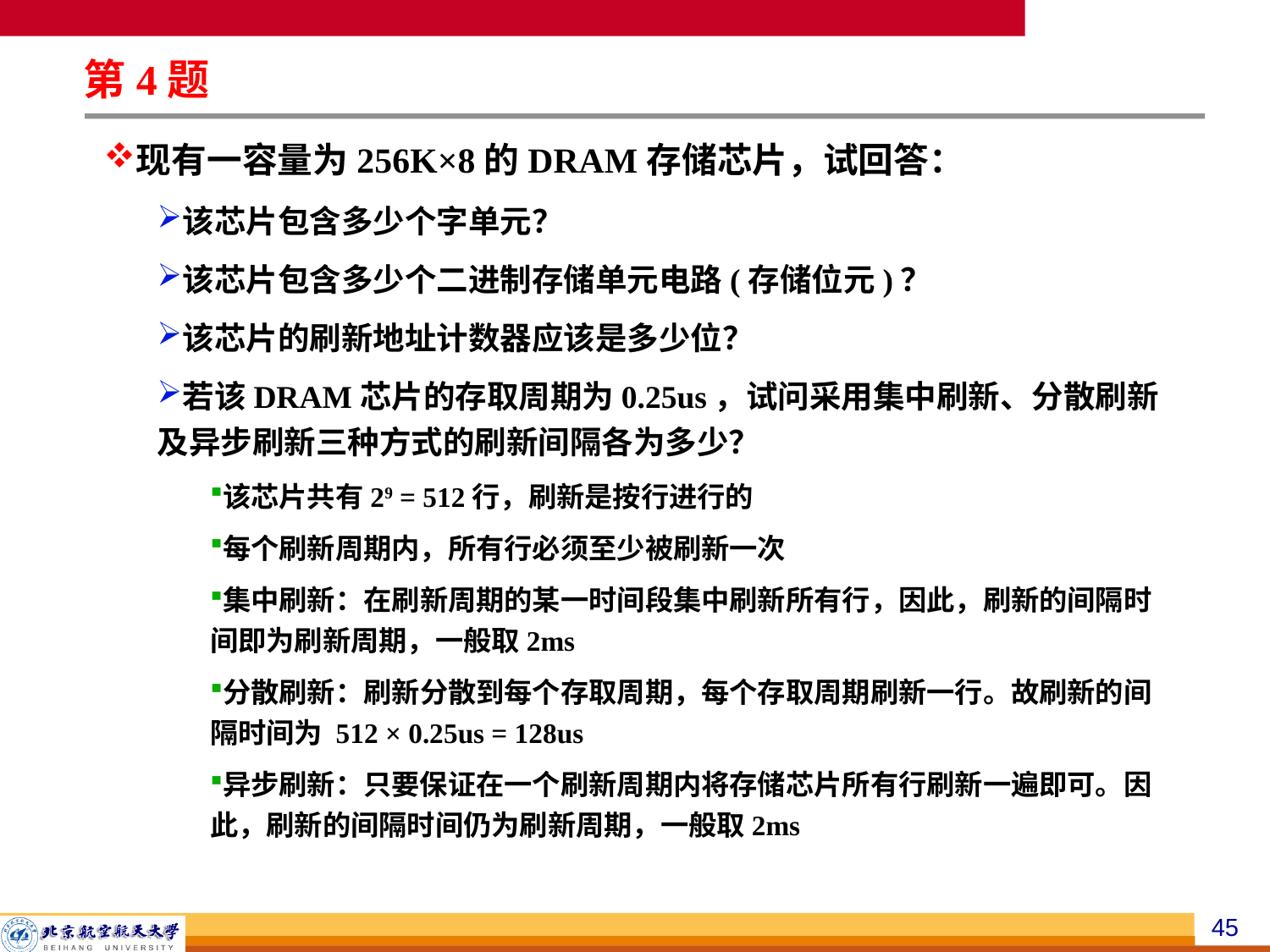

第4题
现有一容量为256K×8的DRAM存储芯片，试回答：
该芯片包含多少个字单元？
该芯片包含多少个二进制存储单元电路(存储位元)？
该芯片的刷新地址计数器应该是多少位？
若该DRAM芯片的存取周期为0.25us，试问采用集中刷新、分散刷新及异步刷新三种方式的刷新间隔各为多少？
该芯片共有29 = 512行，刷新是按行进行的
每个刷新周期内，所有行必须至少被刷新一次
集中刷新：在刷新周期的某一时间段集中刷新所有行，因此，刷新的间隔时间即为刷新周期，一般取2ms
分散刷新：刷新分散到每个存取周期，每个存取周期刷新一行。故刷新的间隔时间为 512 × 0.25us = 128us
异步刷新：只要保证在一个刷新周期内将存储芯片所有行刷新一遍即可。因此，刷新的间隔时间仍为刷新周期，一般取2ms